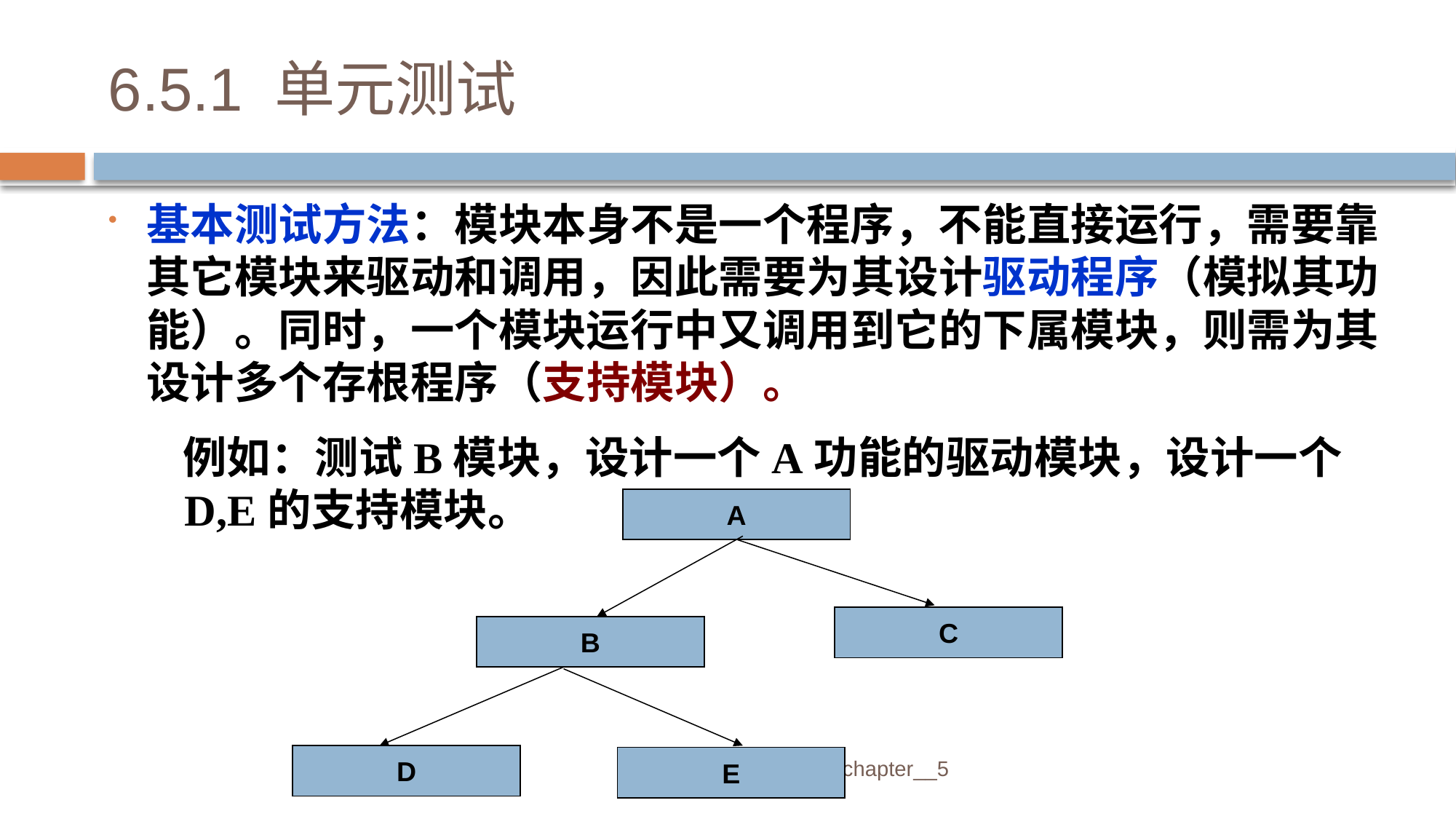

# 6.5.1 单元测试
64
基本测试方法：模块本身不是一个程序，不能直接运行，需要靠其它模块来驱动和调用，因此需要为其设计驱动程序（模拟其功能）。同时，一个模块运行中又调用到它的下属模块，则需为其设计多个存根程序（支持模块）。
  例如：测试B模块，设计一个A功能的驱动模块，设计一个D,E的支持模块。

A

C
B

D
E
 chapter__5